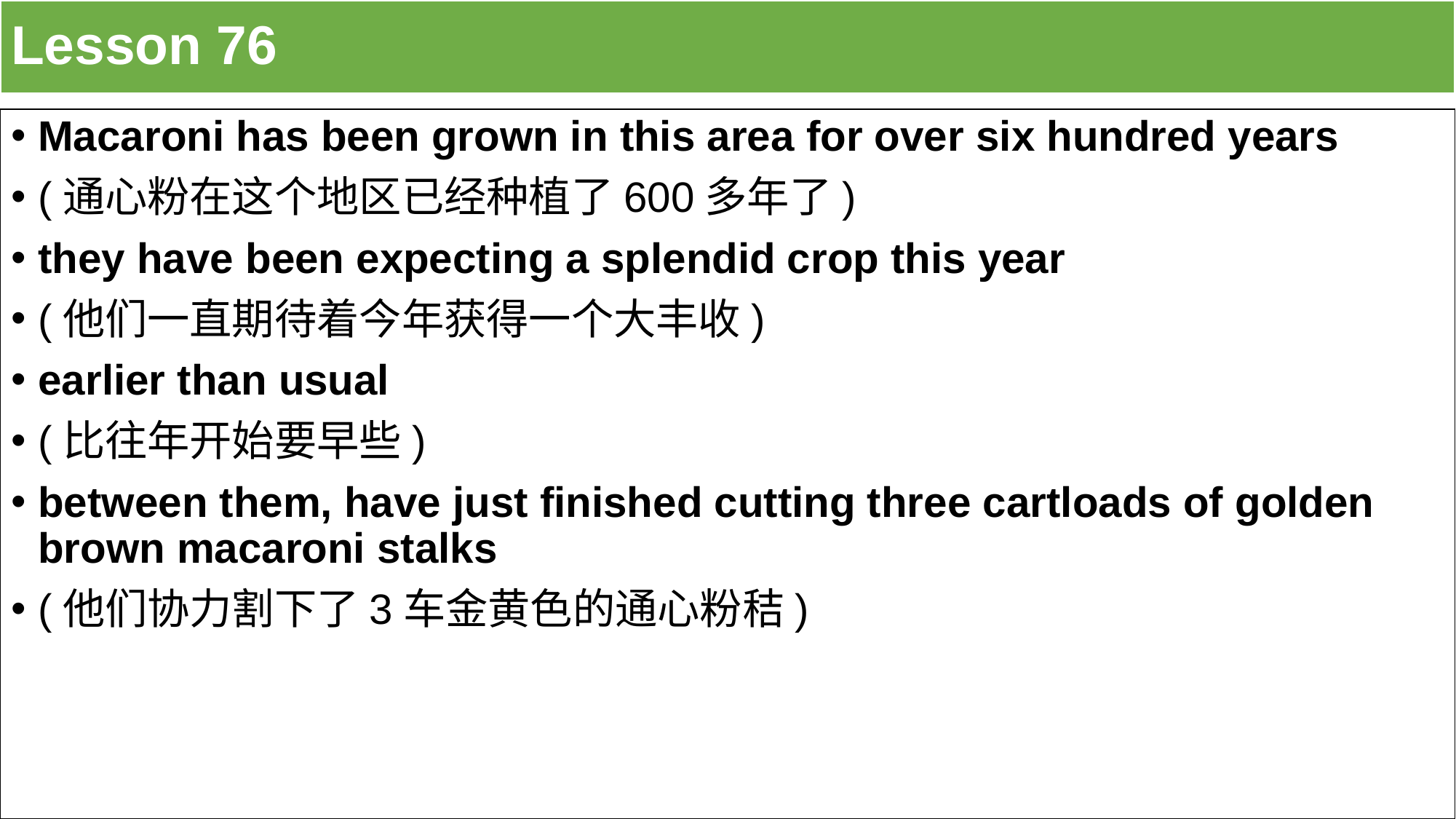

# Lesson 76
Macaroni has been grown in this area for over six hundred years
(通心粉在这个地区已经种植了600多年了)
they have been expecting a splendid crop this year
(他们一直期待着今年获得一个大丰收)
earlier than usual
(比往年开始要早些)
between them, have just finished cutting three cartloads of golden brown macaroni stalks
(他们协力割下了3车金黄色的通心粉秸)